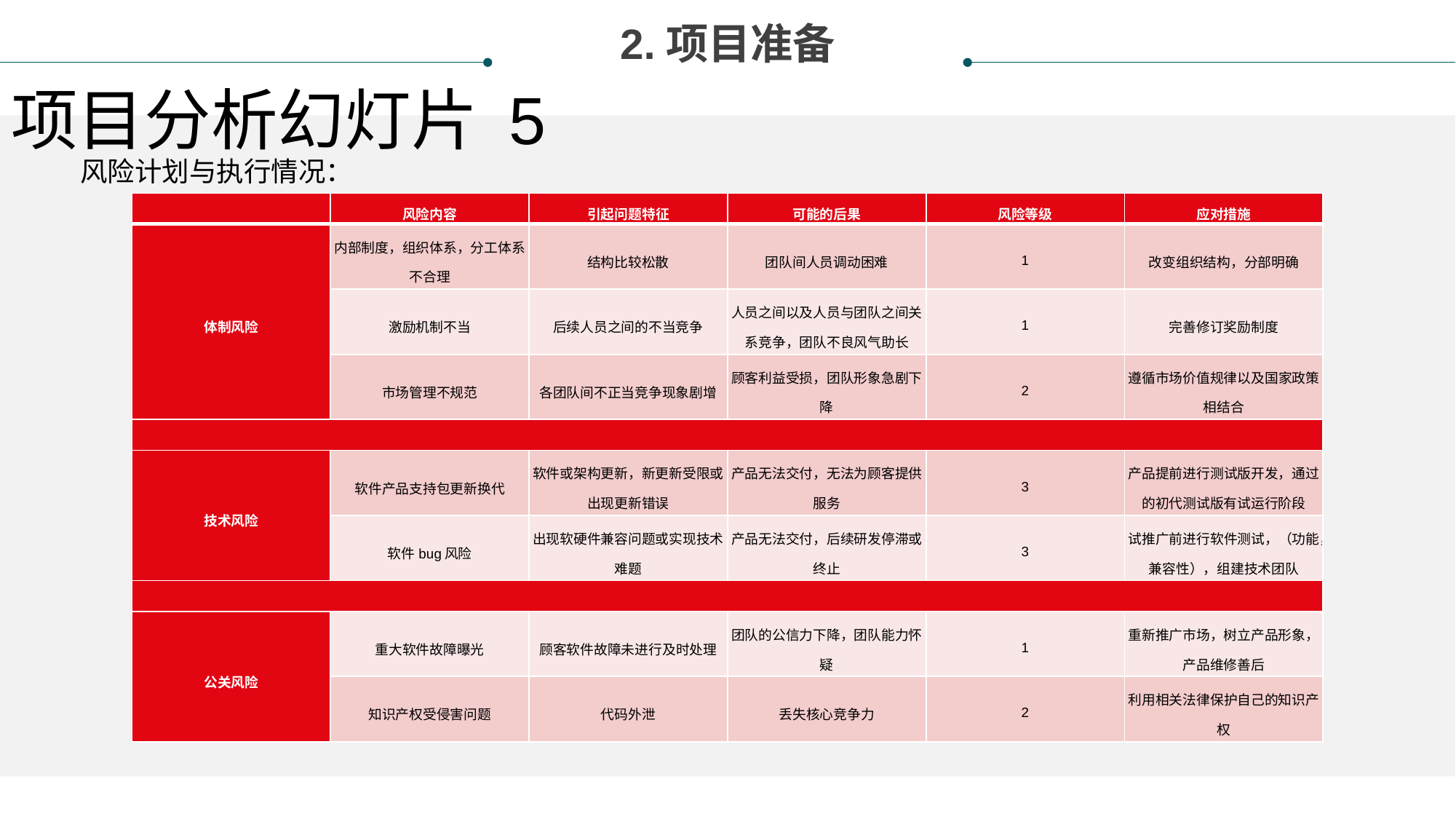

2.项目准备
项目分析幻灯片 5

风险计划与执行情况：
|  | 风险内容 | 引起问题特征 | 可能的后果 | 风险等级 | 应对措施 |
| --- | --- | --- | --- | --- | --- |
| 体制风险 | 内部制度，组织体系，分工体系不合理 | 结构比较松散 | 团队间人员调动困难 | 1 | 改变组织结构，分部明确 |
|  | 激励机制不当 | 后续人员之间的不当竞争 | 人员之间以及人员与团队之间关系竞争，团队不良风气助长 | 1 | 完善修订奖励制度 |
|  | 市场管理不规范 | 各团队间不正当竞争现象剧增 | 顾客利益受损，团队形象急剧下降 | 2 | 遵循市场价值规律以及国家政策相结合 |
|  |  |  |  |  |  |
| 技术风险 | 软件产品支持包更新换代 | 软件或架构更新，新更新受限或出现更新错误 | 产品无法交付，无法为顾客提供服务 | 3 | 产品提前进行测试版开发，通过的初代测试版有试运行阶段 |
|  | 软件bug风险 | 出现软硬件兼容问题或实现技术难题 | 产品无法交付，后续研发停滞或终止 | 3 | 试推广前进行软件测试，（功能，兼容性），组建技术团队 |
|  |  |  |  |  |  |
| 公关风险 | 重大软件故障曝光 | 顾客软件故障未进行及时处理 | 团队的公信力下降，团队能力怀疑 | 1 | 重新推广市场，树立产品形象，产品维修善后 |
|  | 知识产权受侵害问题 | 代码外泄 | 丢失核心竞争力 | 2 | 利用相关法律保护自己的知识产权 |